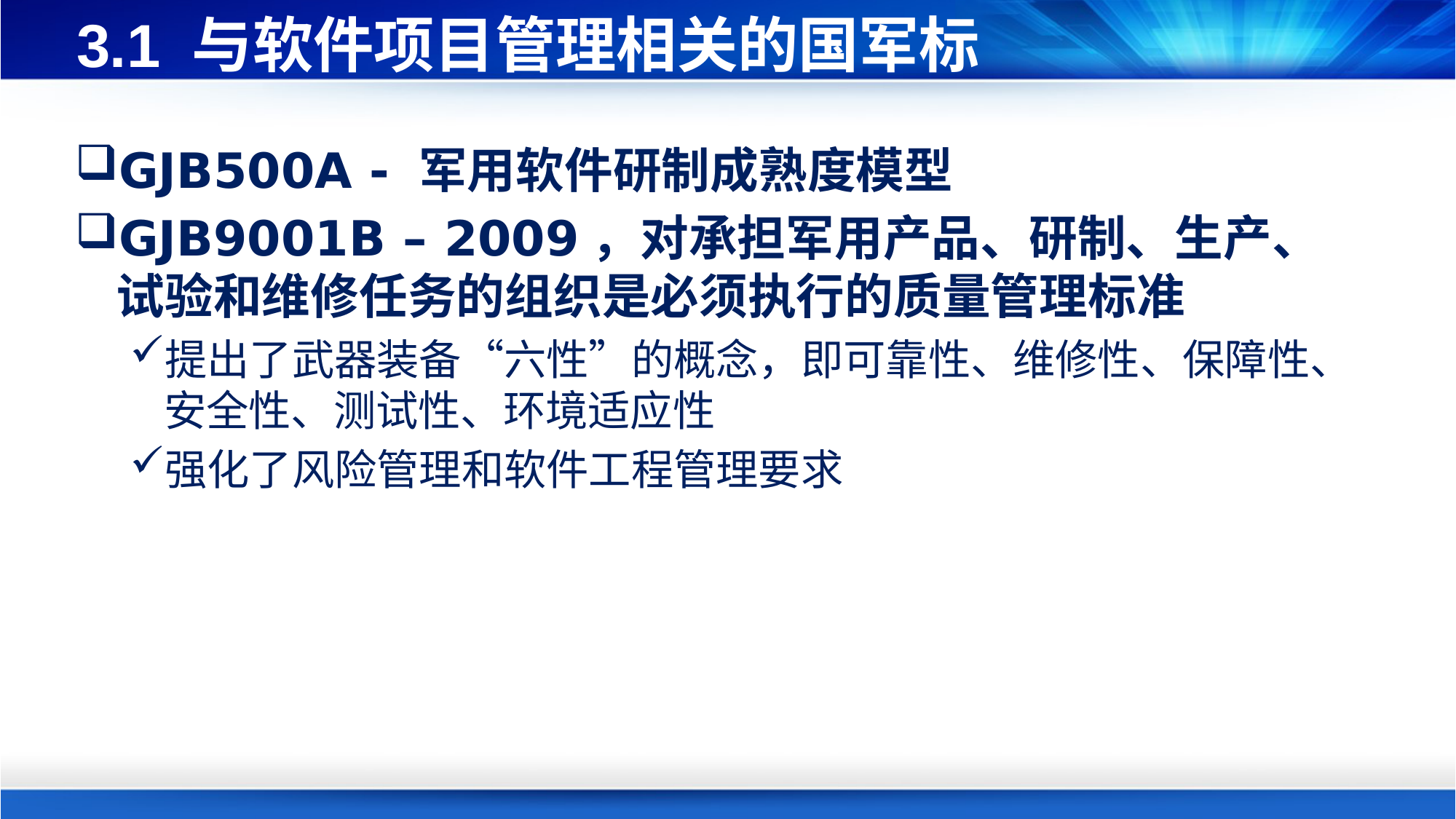

# 3.1 与软件项目管理相关的国军标
GJB500A - 军用软件研制成熟度模型
GJB9001B – 2009，对承担军用产品、研制、生产、试验和维修任务的组织是必须执行的质量管理标准
提出了武器装备“六性”的概念，即可靠性、维修性、保障性、安全性、测试性、环境适应性
强化了风险管理和软件工程管理要求